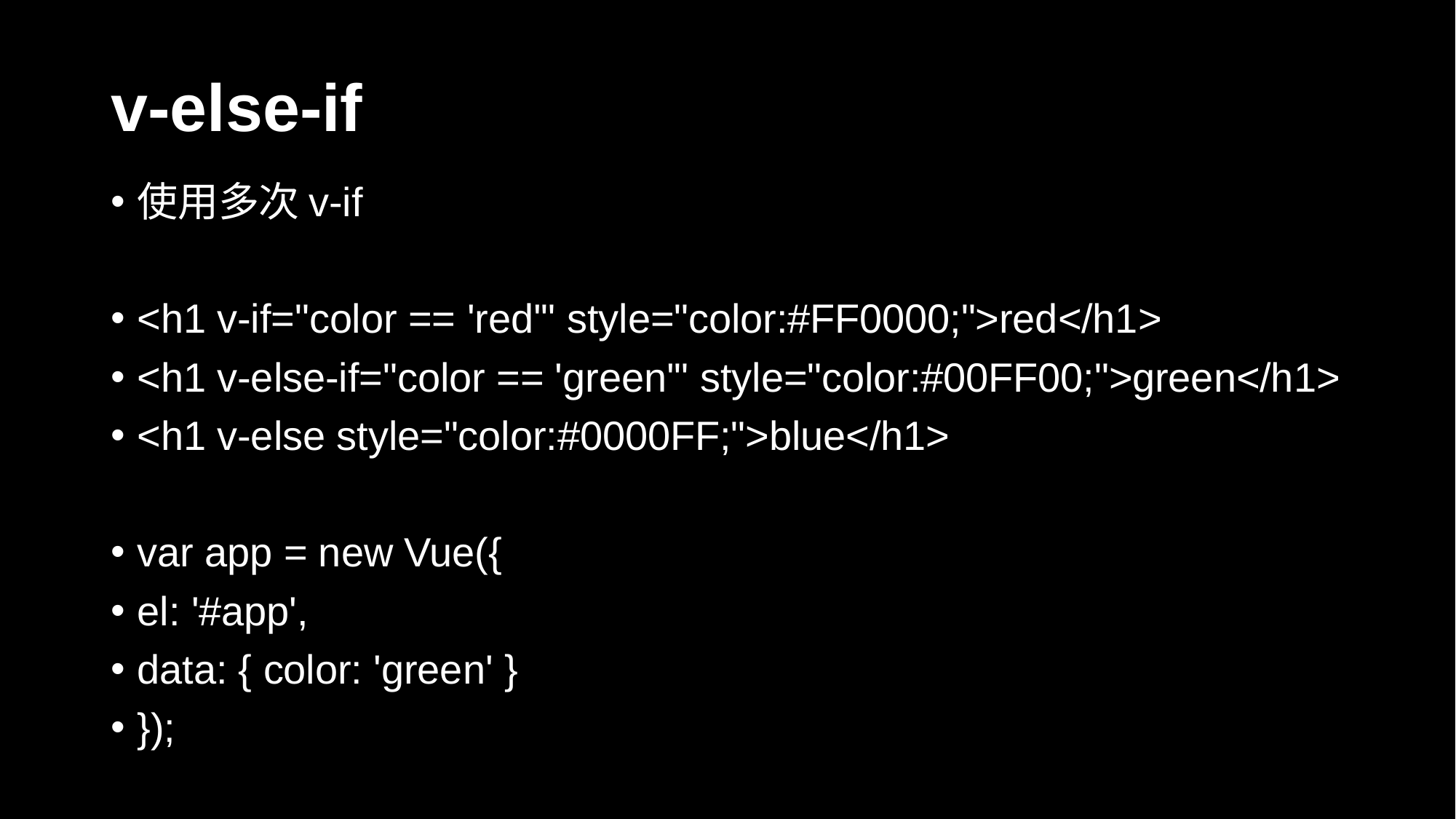

# v-else-if
使用多次v-if

<h1 v-if="color == 'red'" style="color:#FF0000;">red</h1>
<h1 v-else-if="color == 'green'" style="color:#00FF00;">green</h1>
<h1 v-else style="color:#0000FF;">blue</h1>

var app = new Vue({
el: '#app',
data: { color: 'green' }
});